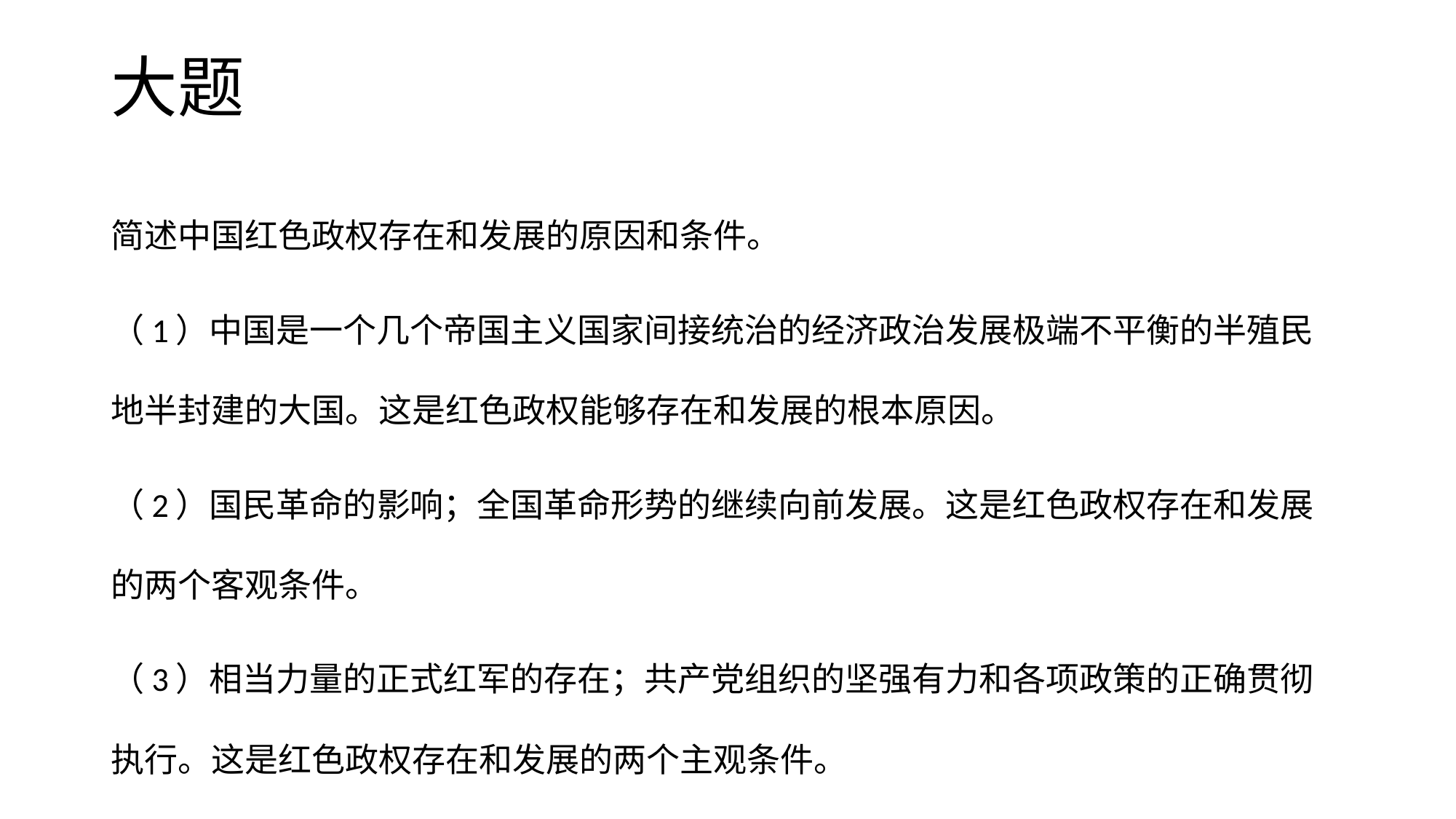

# 大题
简述中国红色政权存在和发展的原因和条件。
（1）中国是一个几个帝国主义国家间接统治的经济政治发展极端不平衡的半殖民地半封建的大国。这是红色政权能够存在和发展的根本原因。
（2）国民革命的影响；全国革命形势的继续向前发展。这是红色政权存在和发展的两个客观条件。
（3）相当力量的正式红军的存在；共产党组织的坚强有力和各项政策的正确贯彻执行。这是红色政权存在和发展的两个主观条件。